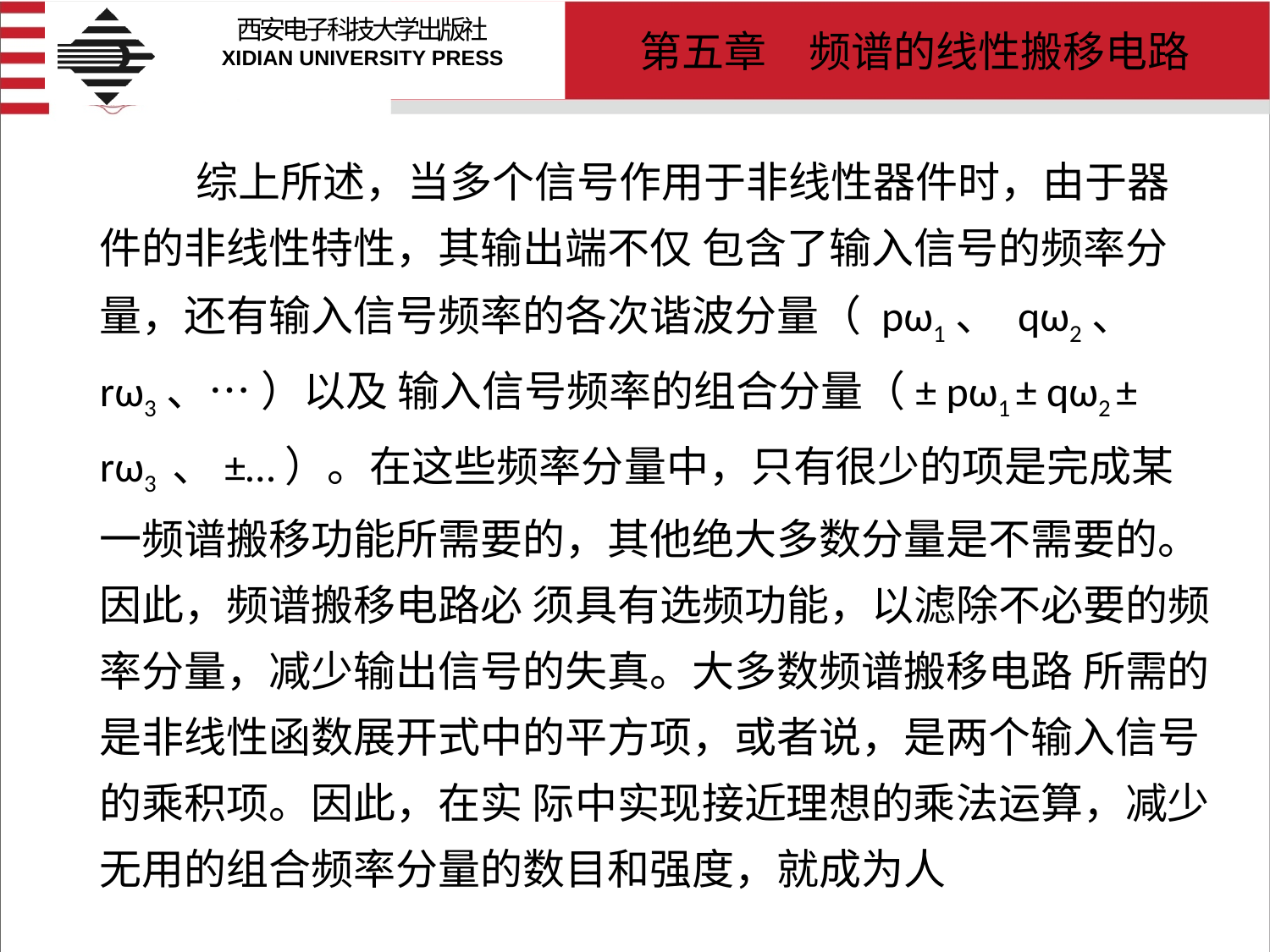

# 综上所述，当多个信号作用于非线性器件时，由于器件的非线性特性，其输出端不仅 包含了输入信号的频率分量，还有输入信号频率的各次谐波分量（ pω1、 qω2、 rω3、… ）以及 输入信号频率的组合分量（± pω1 ± qω2 ± rω3 、±…）。在这些频率分量中，只有很少的项是完成某一频谱搬移功能所需要的，其他绝大多数分量是不需要的。因此，频谱搬移电路必 须具有选频功能，以滤除不必要的频率分量，减少输出信号的失真。大多数频谱搬移电路 所需的是非线性函数展开式中的平方项，或者说，是两个输入信号的乘积项。因此，在实 际中实现接近理想的乘法运算，减少无用的组合频率分量的数目和强度，就成为人